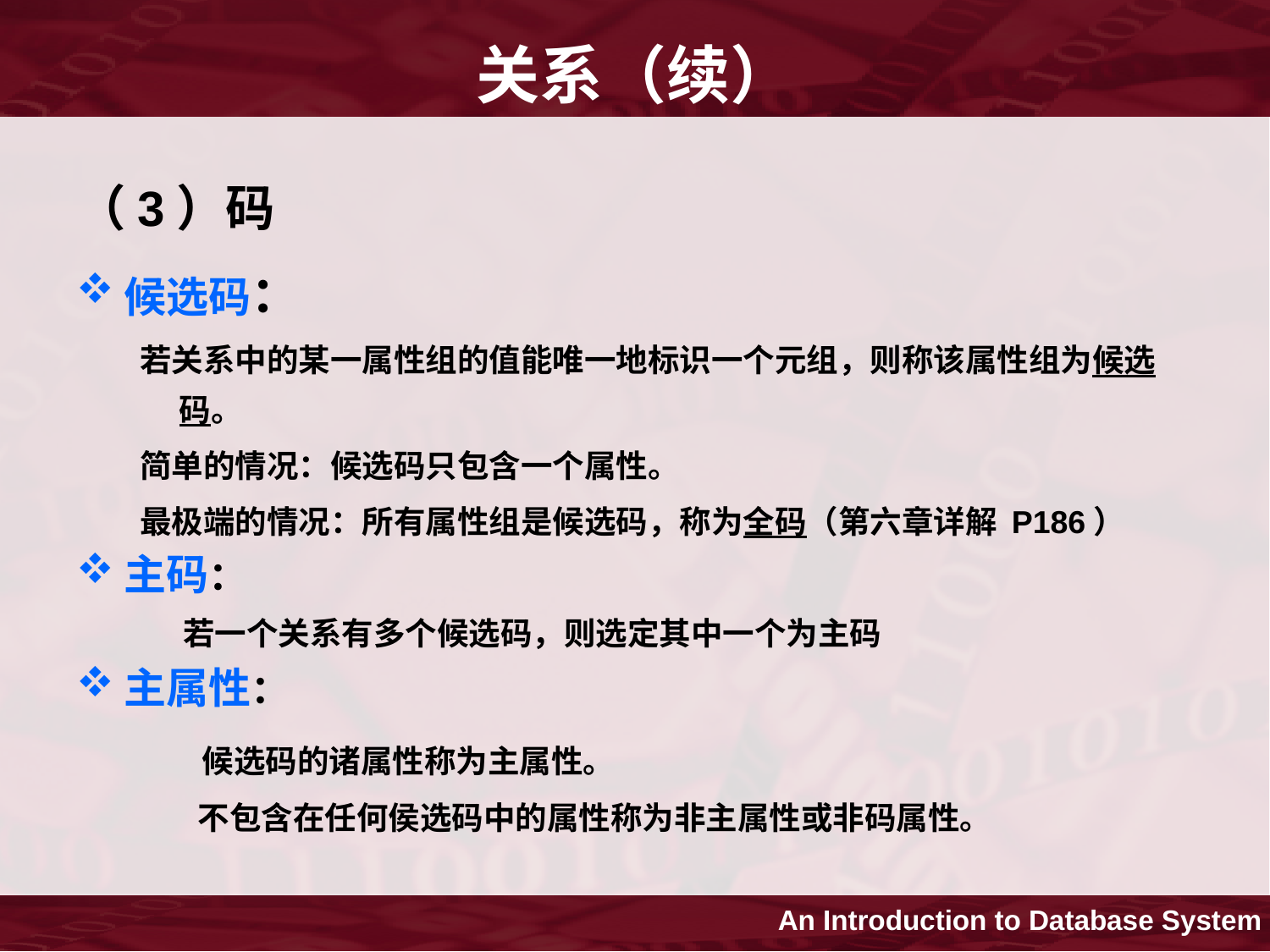

# 关系（续）
（3）码
候选码：
若关系中的某一属性组的值能唯一地标识一个元组，则称该属性组为候选码。
简单的情况：候选码只包含一个属性。
最极端的情况：所有属性组是候选码，称为全码（第六章详解 P186）
主码：
           若一个关系有多个候选码，则选定其中一个为主码
主属性：
      候选码的诸属性称为主属性。
       不包含在任何侯选码中的属性称为非主属性或非码属性。